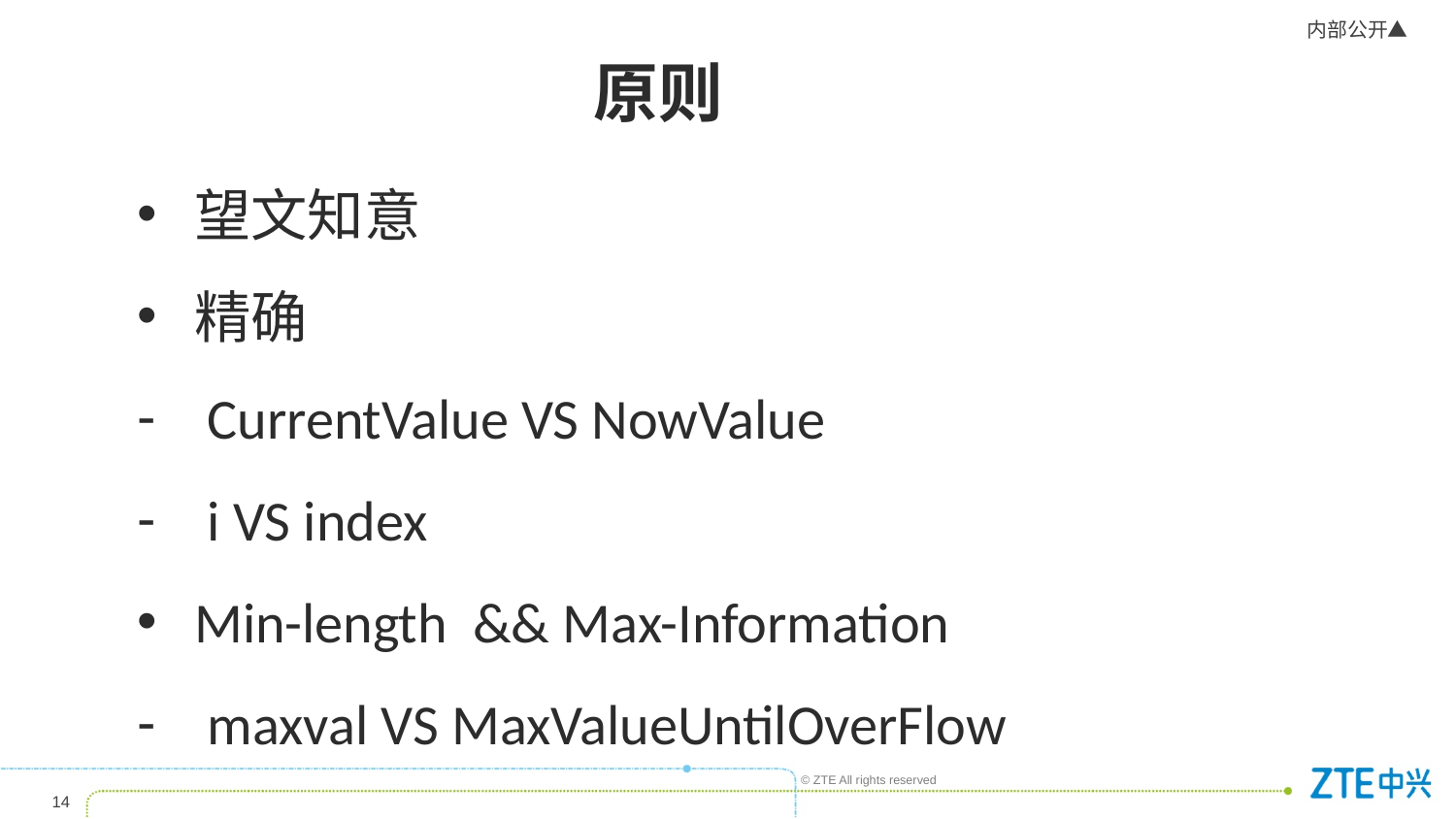

原则
望文知意
精确
 CurrentValue VS NowValue
 i VS index
Min-length  && Max-Information
 maxval VS MaxValueUntilOverFlow